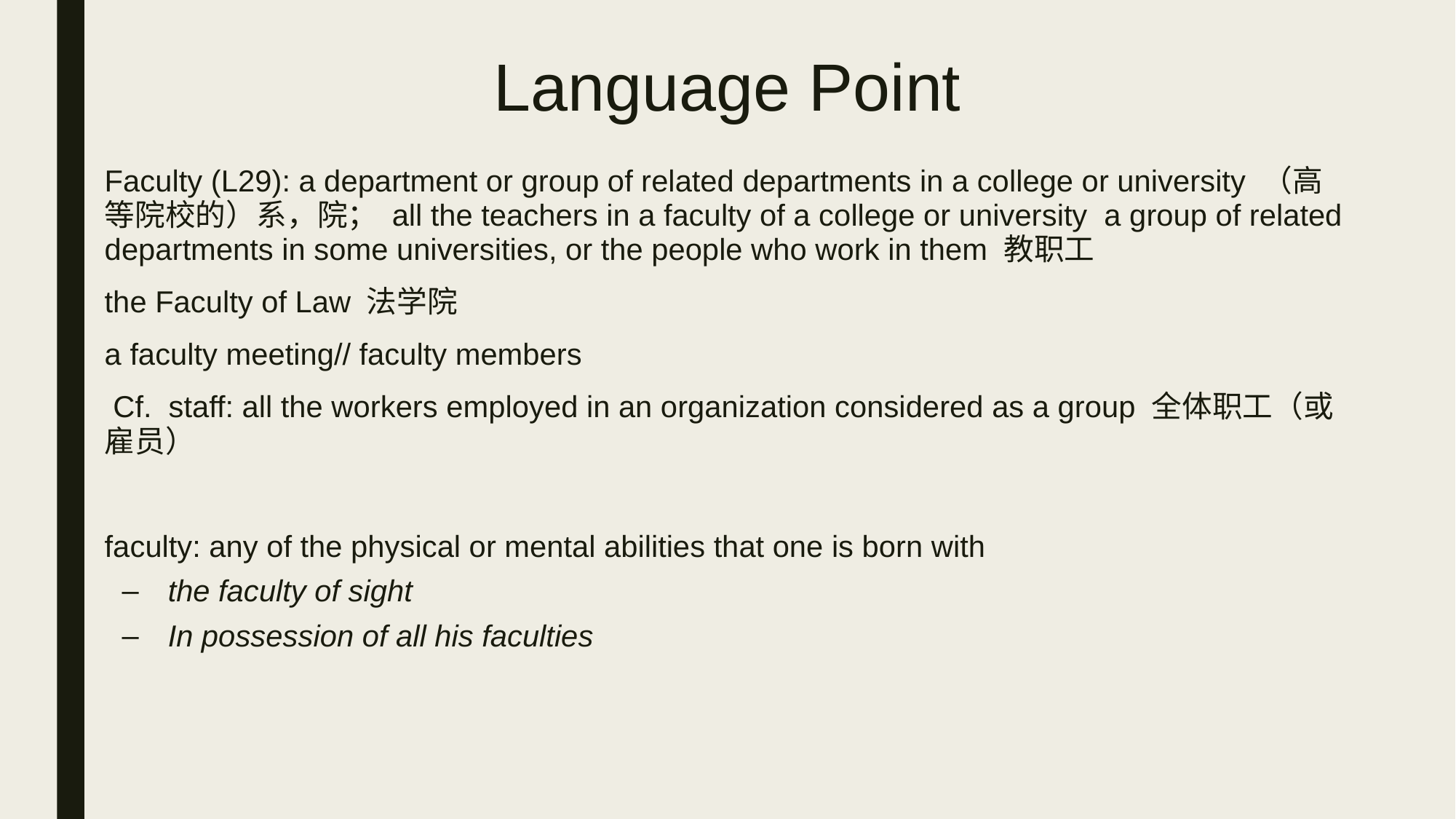

# Language Point
Faculty (L29): a department or group of related departments in a college or university （高等院校的）系，院； all the teachers in a faculty of a college or university  a group of related departments in some universities, or the people who work in them 教职工
the Faculty of Law 法学院
a faculty meeting// faculty members
 Cf.  staff: all the workers employed in an organization considered as a group 全体职工（或雇员）

faculty: any of the physical or mental abilities that one is born with
the faculty of sight
In possession of all his faculties